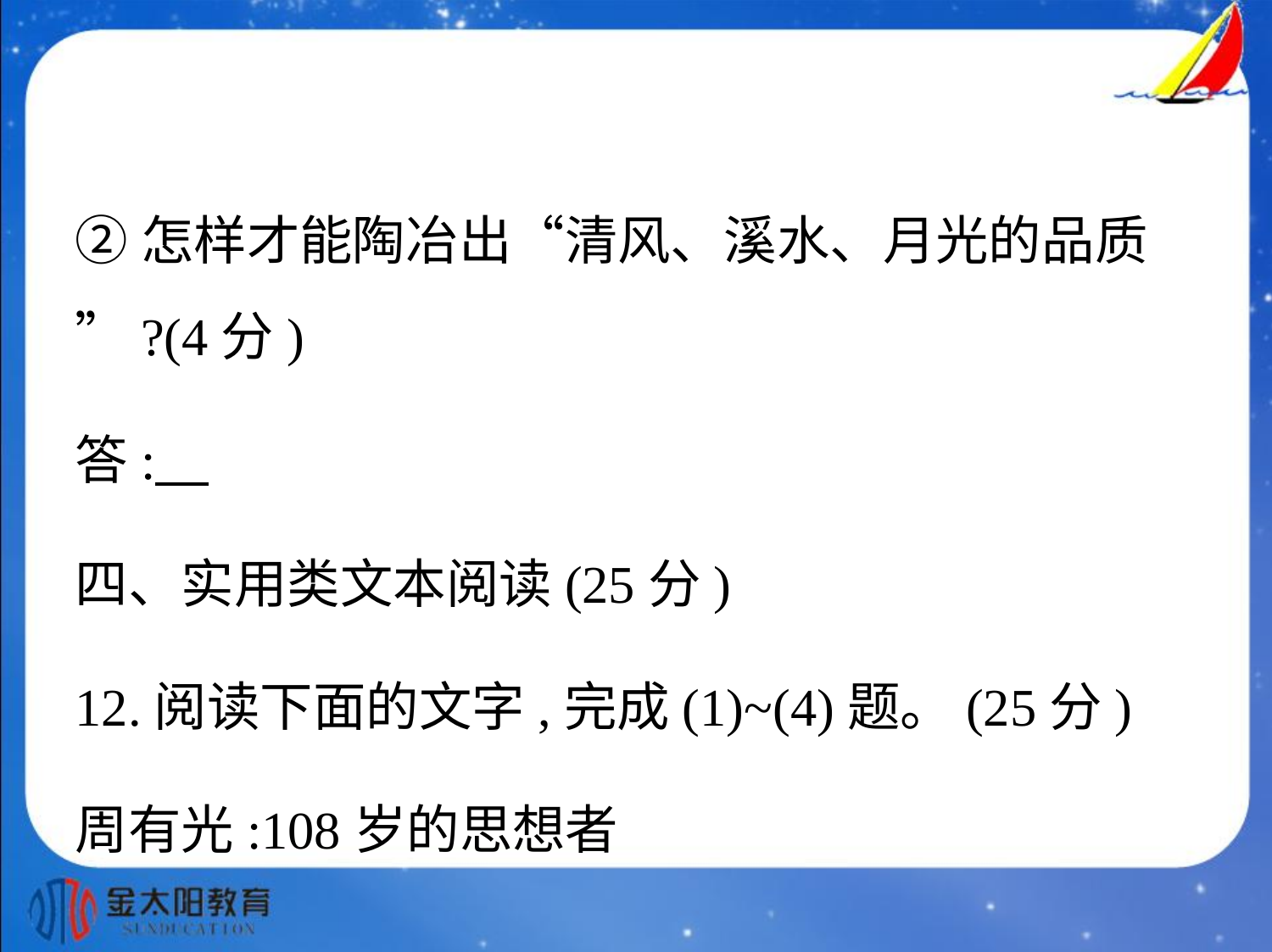

②怎样才能陶冶出“清风、溪水、月光的品质
”?(4分)
答:
四、实用类文本阅读(25分)
12.阅读下面的文字,完成(1)~(4)题。(25分)
周有光:108岁的思想者